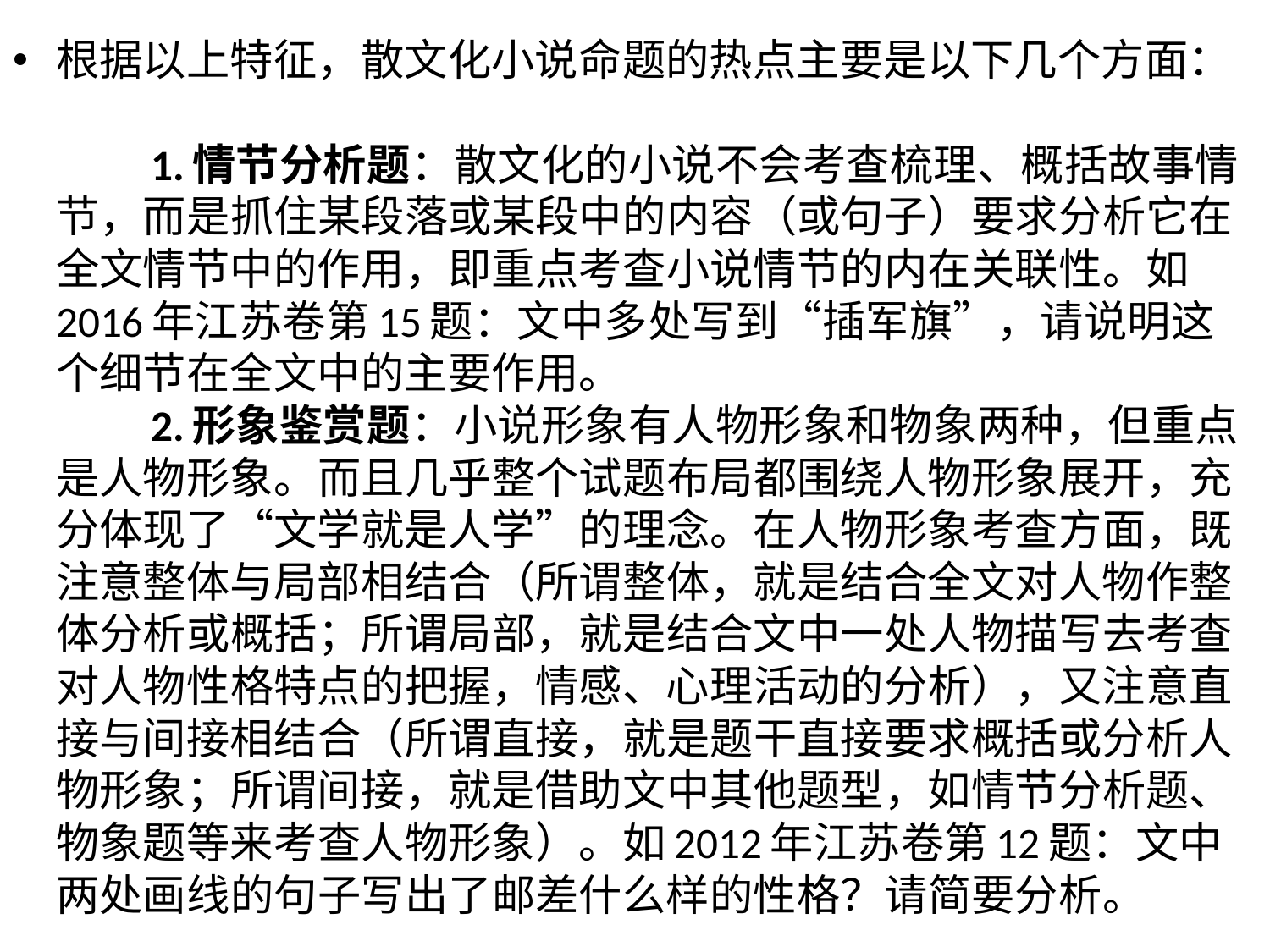

根据以上特征，散文化小说命题的热点主要是以下几个方面： 
　　1.情节分析题：散文化的小说不会考查梳理、概括故事情节，而是抓住某段落或某段中的内容（或句子）要求分析它在全文情节中的作用，即重点考查小说情节的内在关联性。如2016年江苏卷第15题：文中多处写到“插军旗”，请说明这个细节在全文中的主要作用。 
　　2.形象鉴赏题：小说形象有人物形象和物象两种，但重点是人物形象。而且几乎整个试题布局都围绕人物形象展开，充分体现了“文学就是人学”的理念。在人物形象考查方面，既注意整体与局部相结合（所谓整体，就是结合全文对人物作整体分析或概括；所谓局部，就是结合文中一处人物描写去考查对人物性格特点的把握，情感、心理活动的分析），又注意直接与间接相结合（所谓直接，就是题干直接要求概括或分析人物形象；所谓间接，就是借助文中其他题型，如情节分析题、物象题等来考查人物形象）。如2012年江苏卷第12题：文中两处画线的句子写出了邮差什么样的性格？请简要分析。